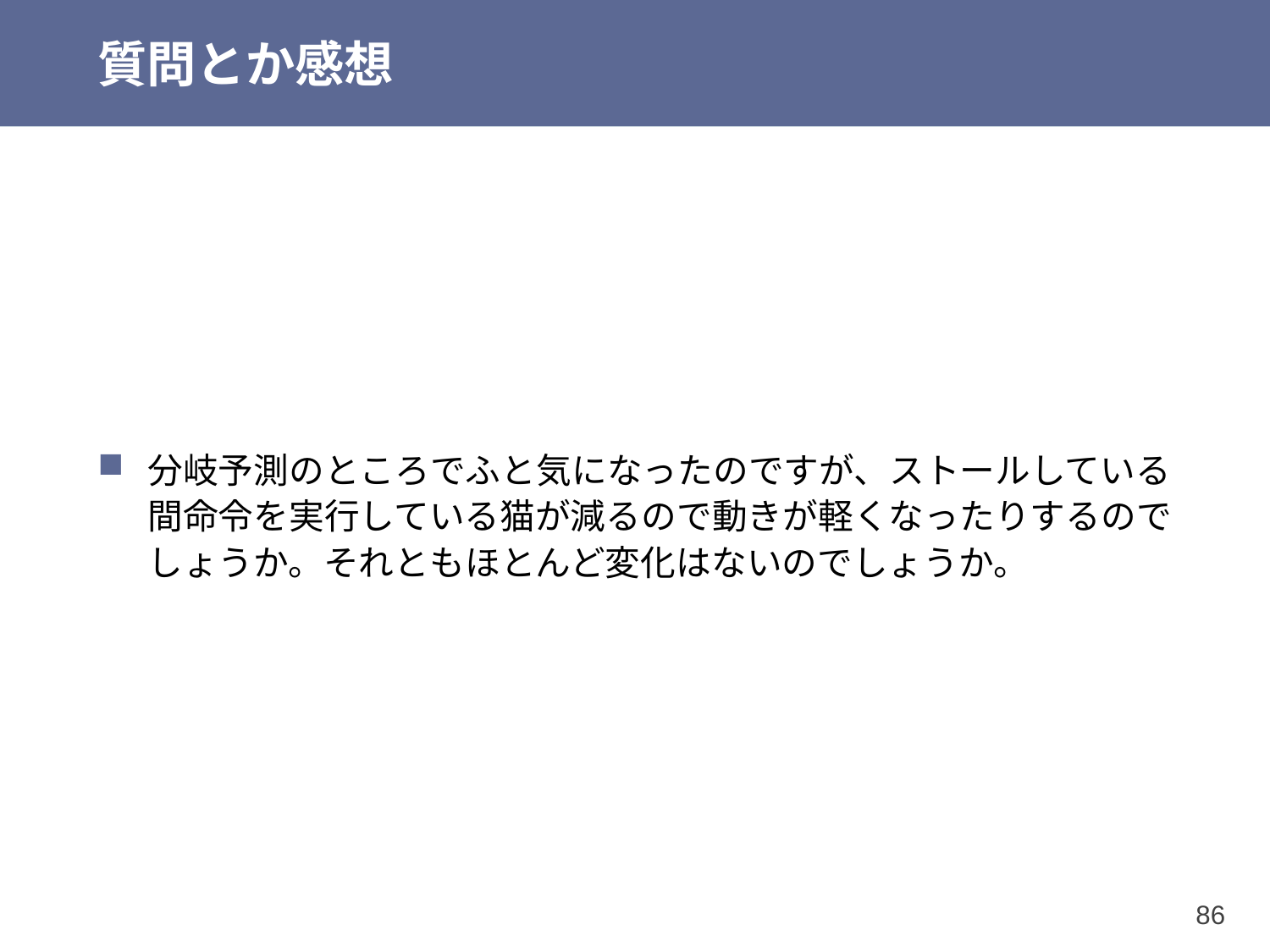

# 質問とか感想
分岐予測のところでふと気になったのですが、ストールしている間命令を実行している猫が減るので動きが軽くなったりするのでしょうか。それともほとんど変化はないのでしょうか。